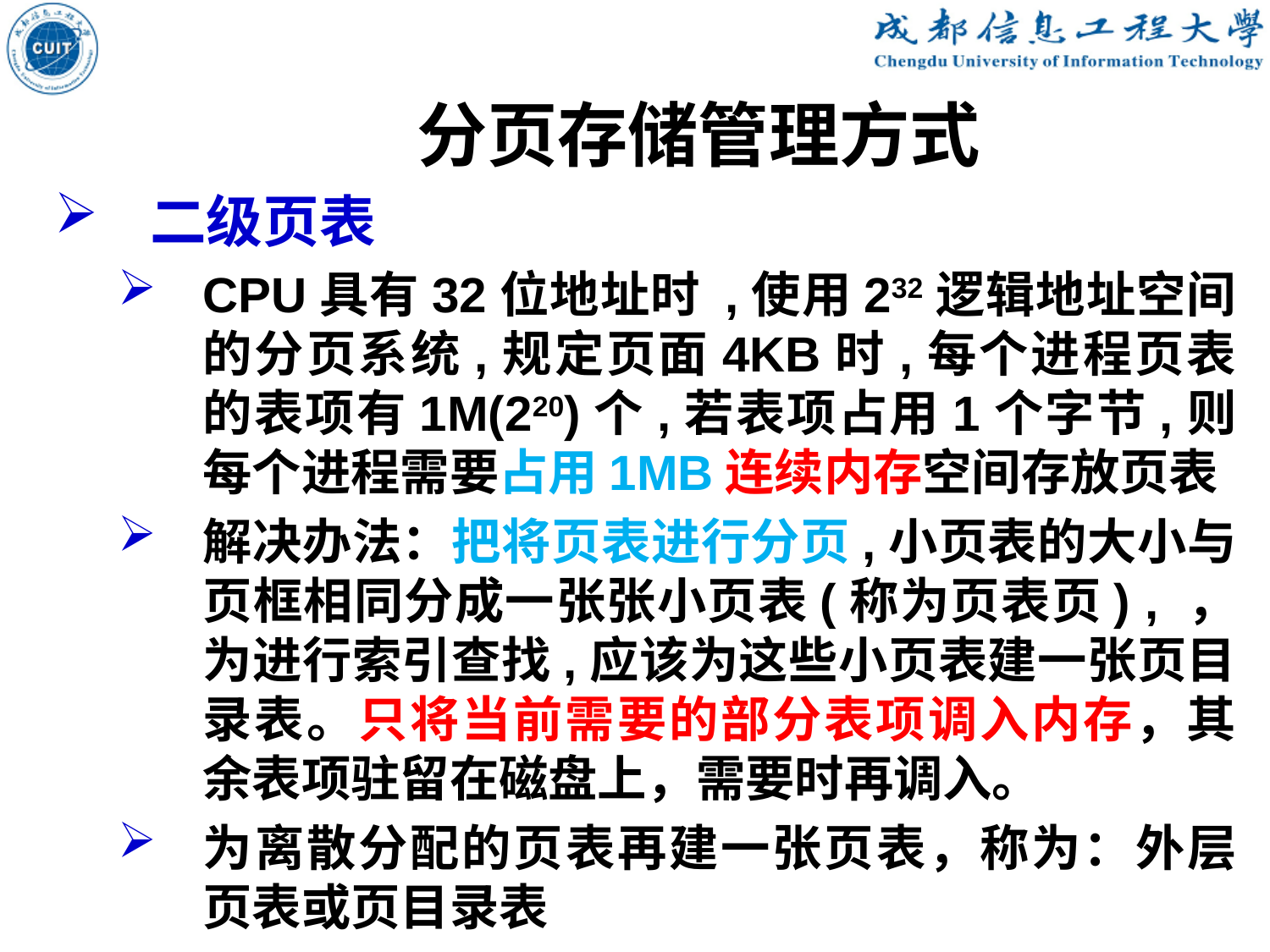

分页存储管理方式
二级页表
CPU具有32位地址时 ,使用232逻辑地址空间的分页系统,规定页面4KB时,每个进程页表的表项有1M(220)个,若表项占用1个字节,则每个进程需要占用1MB连续内存空间存放页表
解决办法：把将页表进行分页,小页表的大小与页框相同分成一张张小页表(称为页表页) , ，为进行索引查找,应该为这些小页表建一张页目录表。只将当前需要的部分表项调入内存，其余表项驻留在磁盘上，需要时再调入。
为离散分配的页表再建一张页表，称为：外层页表或页目录表